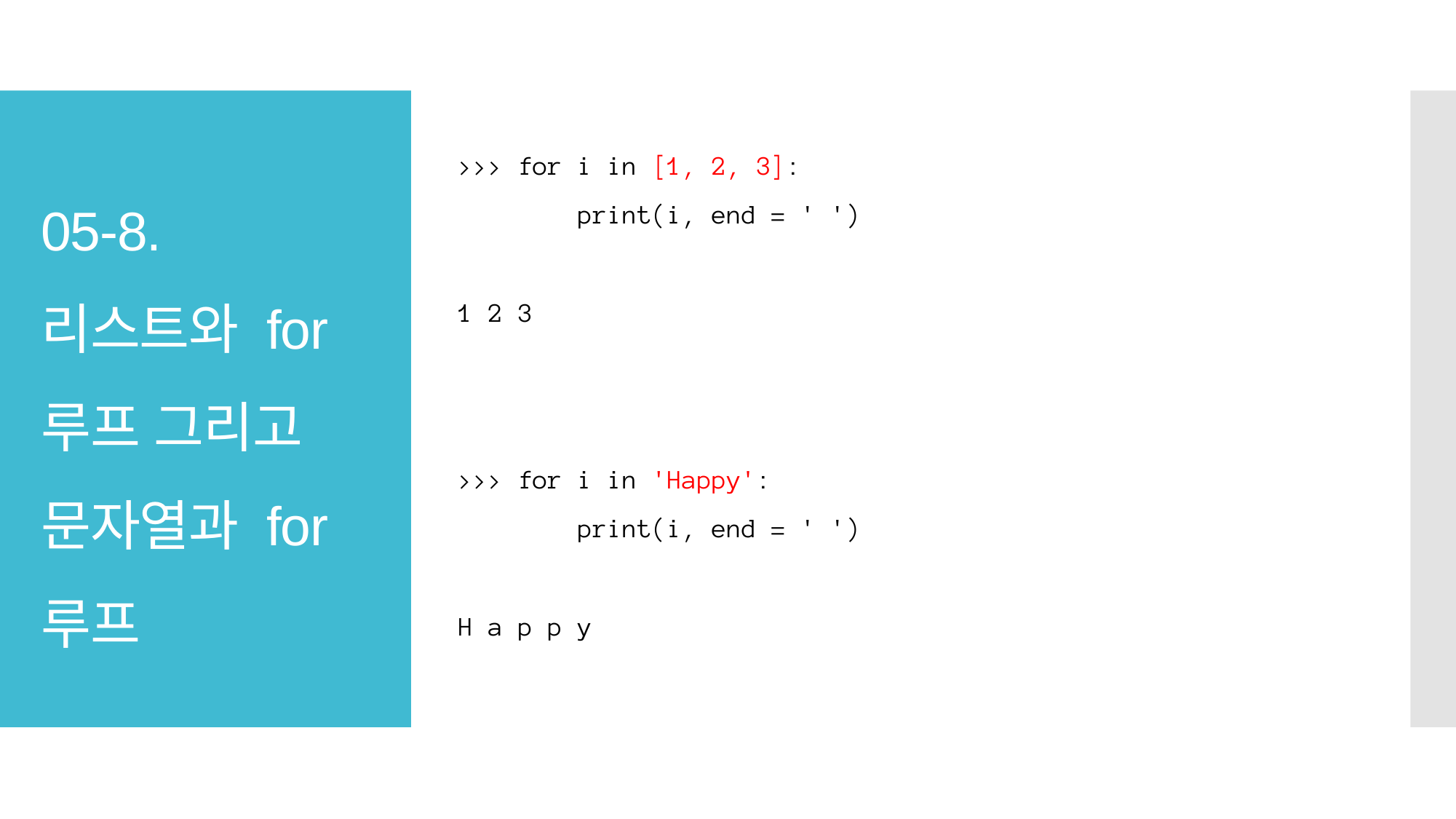

>>> for i in [1, 2, 3]:
        print(i, end = ' ')

1 2 3
# 05-8. 리스트와 for 루프 그리고 문자열과 for 루프
>>> for i in 'Happy':
        print(i, end = ' ')

H a p p y